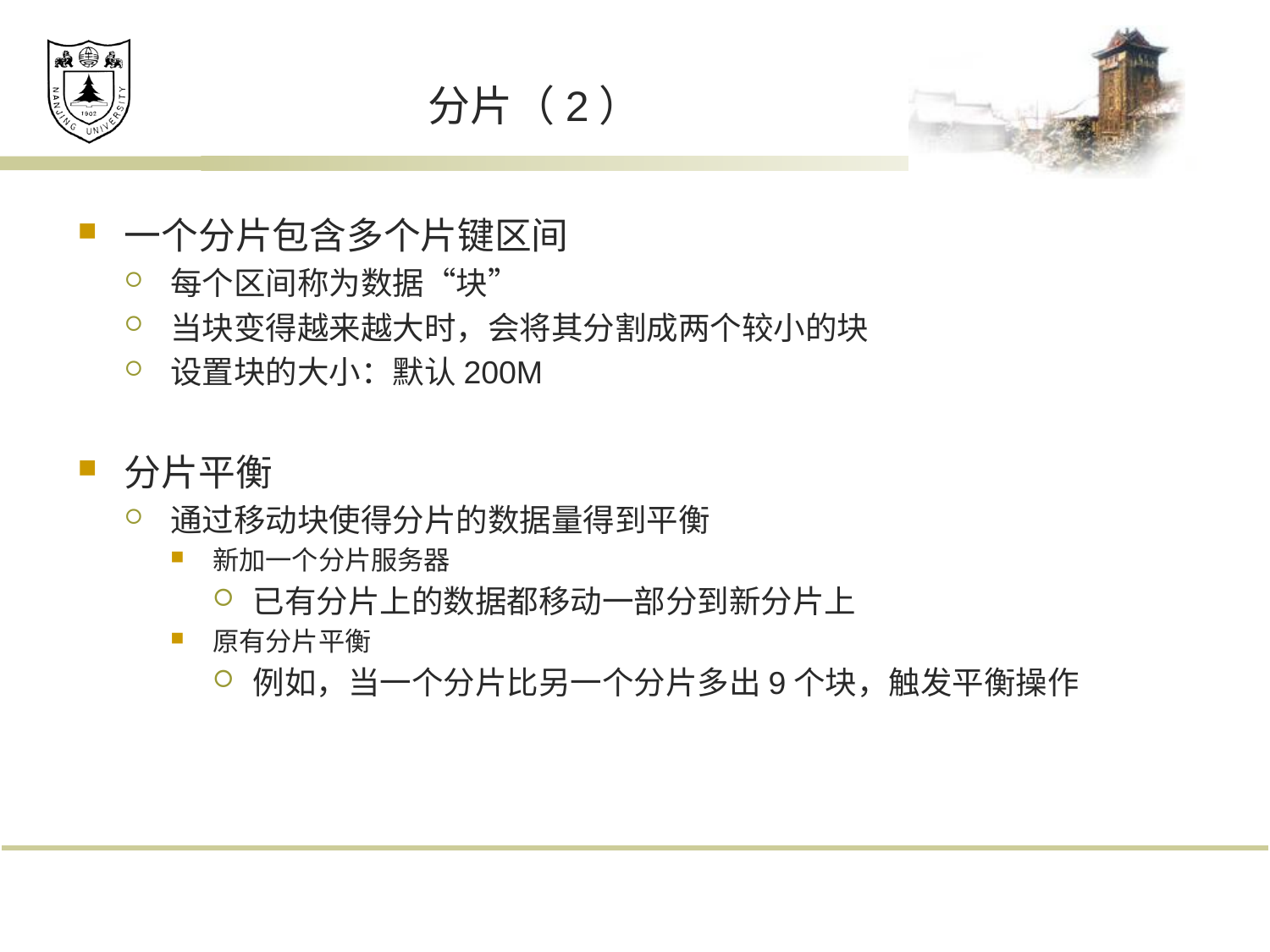

# 分片（2）
一个分片包含多个片键区间
每个区间称为数据“块”
当块变得越来越大时，会将其分割成两个较小的块
设置块的大小：默认200M

分片平衡
通过移动块使得分片的数据量得到平衡
新加一个分片服务器
已有分片上的数据都移动一部分到新分片上
原有分片平衡
例如，当一个分片比另一个分片多出9个块，触发平衡操作